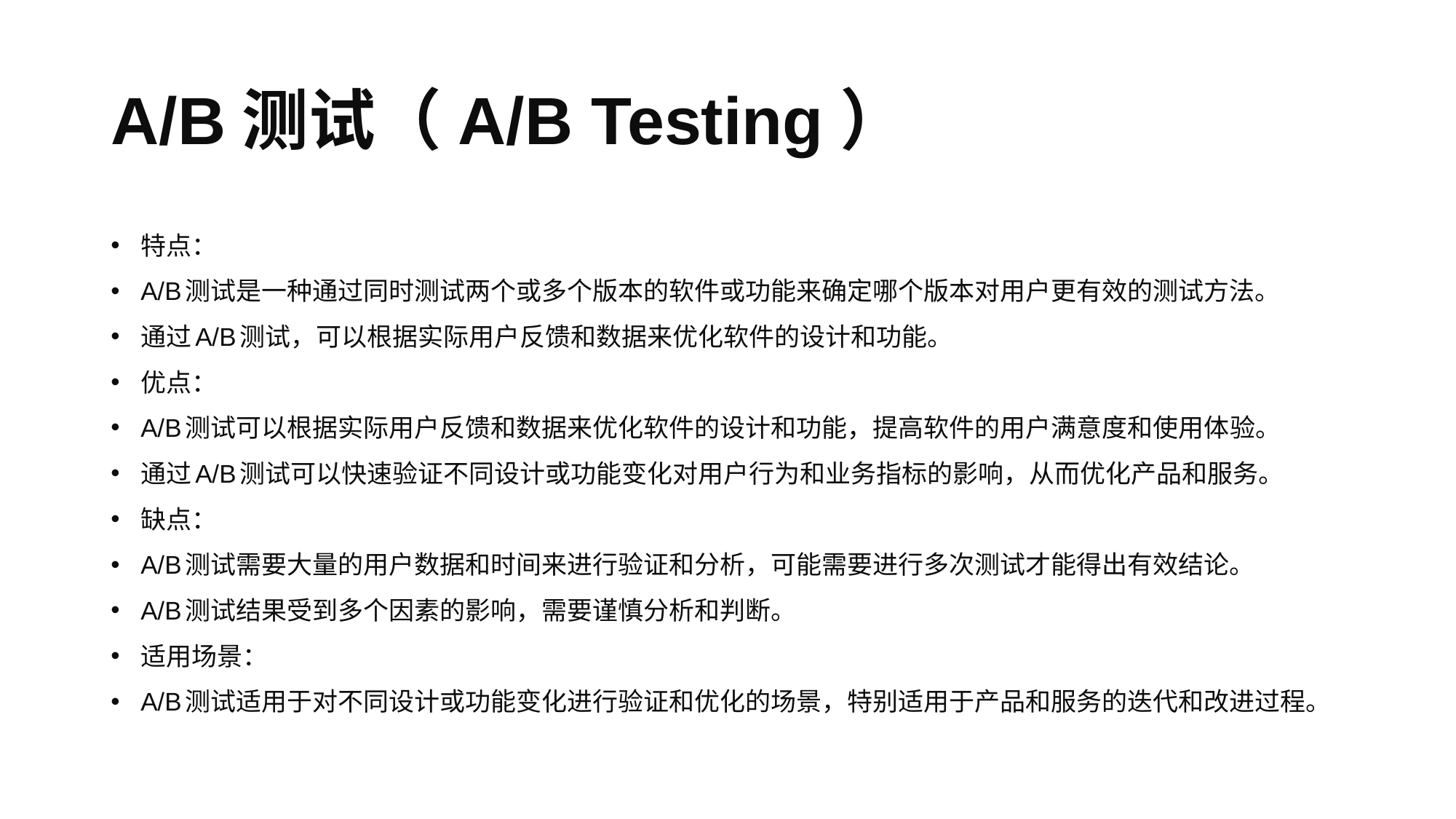

# A/B测试（A/B Testing）
特点：
A/B测试是一种通过同时测试两个或多个版本的软件或功能来确定哪个版本对用户更有效的测试方法。
通过A/B测试，可以根据实际用户反馈和数据来优化软件的设计和功能。
优点：
A/B测试可以根据实际用户反馈和数据来优化软件的设计和功能，提高软件的用户满意度和使用体验。
通过A/B测试可以快速验证不同设计或功能变化对用户行为和业务指标的影响，从而优化产品和服务。
缺点：
A/B测试需要大量的用户数据和时间来进行验证和分析，可能需要进行多次测试才能得出有效结论。
A/B测试结果受到多个因素的影响，需要谨慎分析和判断。
适用场景：
A/B测试适用于对不同设计或功能变化进行验证和优化的场景，特别适用于产品和服务的迭代和改进过程。